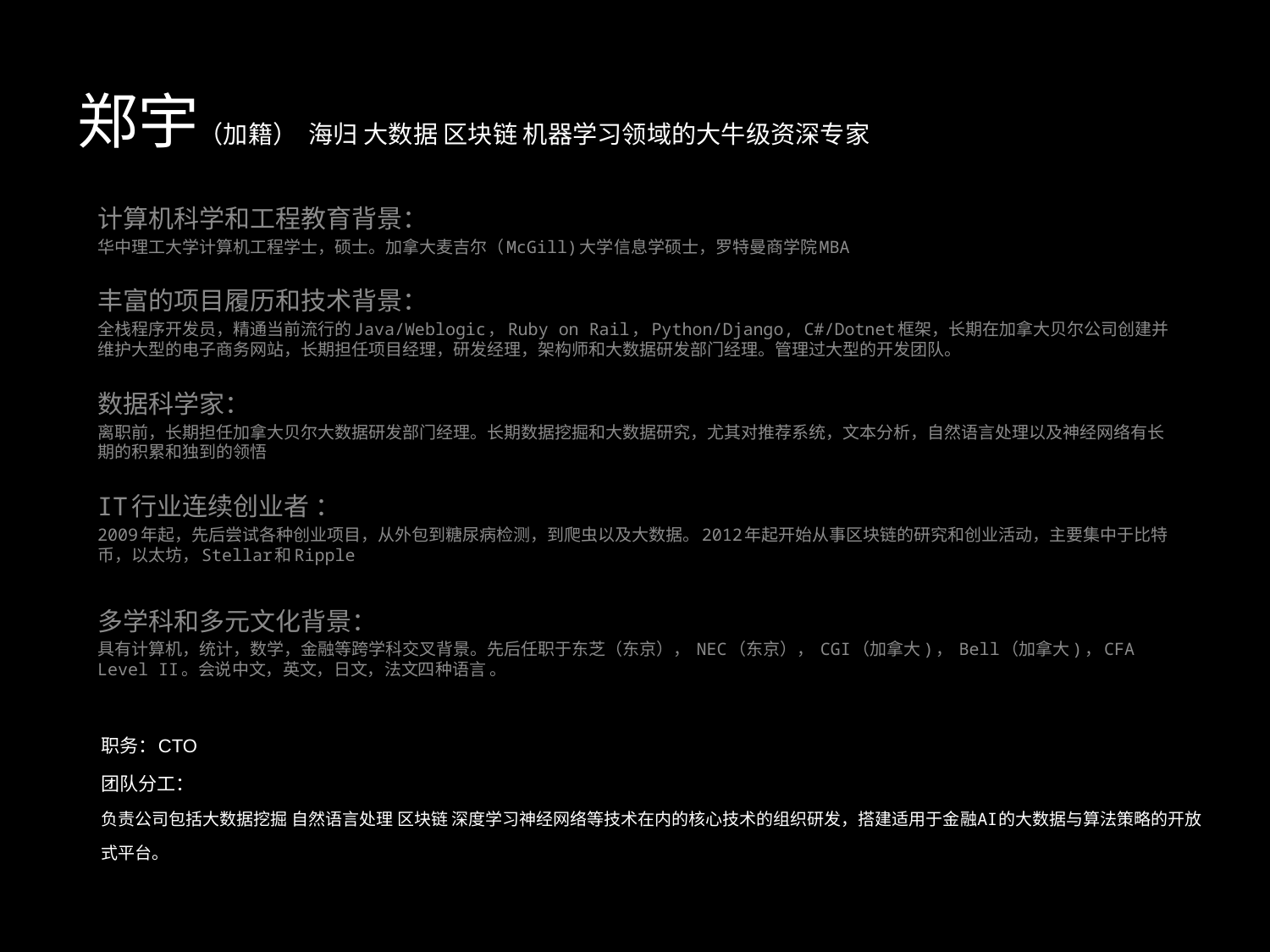

# 郑宇（加籍）  海归 大数据 区块链 机器学习领域的大牛级资深专家
计算机科学和工程教育背景：
华中理工大学计算机工程学士，硕士。加拿大麦吉尔（McGill)大学信息学硕士，罗特曼商学院MBA

丰富的项目履历和技术背景：
全栈程序开发员，精通当前流行的Java/Weblogic，Ruby on Rail，Python/Django, C#/Dotnet框架，长期在加拿大贝尔公司创建并维护大型的电子商务网站，长期担任项目经理，研发经理，架构师和大数据研发部门经理。管理过大型的开发团队。

数据科学家：
离职前，长期担任加拿大贝尔大数据研发部门经理。长期数据挖掘和大数据研究，尤其对推荐系统，文本分析，自然语言处理以及神经网络有长期的积累和独到的领悟

IT行业连续创业者 ：
2009年起，先后尝试各种创业项目，从外包到糖尿病检测，到爬虫以及大数据。2012年起开始从事区块链的研究和创业活动，主要集中于比特币，以太坊，Stellar和Ripple

多学科和多元文化背景：
具有计算机，统计，数学，金融等跨学科交叉背景。先后任职于东芝（东京）， NEC（东京）， CGI（加拿大)， Bell（加拿大)，CFA Level II。会说中文，英文，日文，法文四种语言 。
职务：CTO

团队分工：
负责公司包括大数据挖掘 自然语言处理 区块链 深度学习神经网络等技术在内的核心技术的组织研发，搭建适用于金融AI的大数据与算法策略的开放式平台。